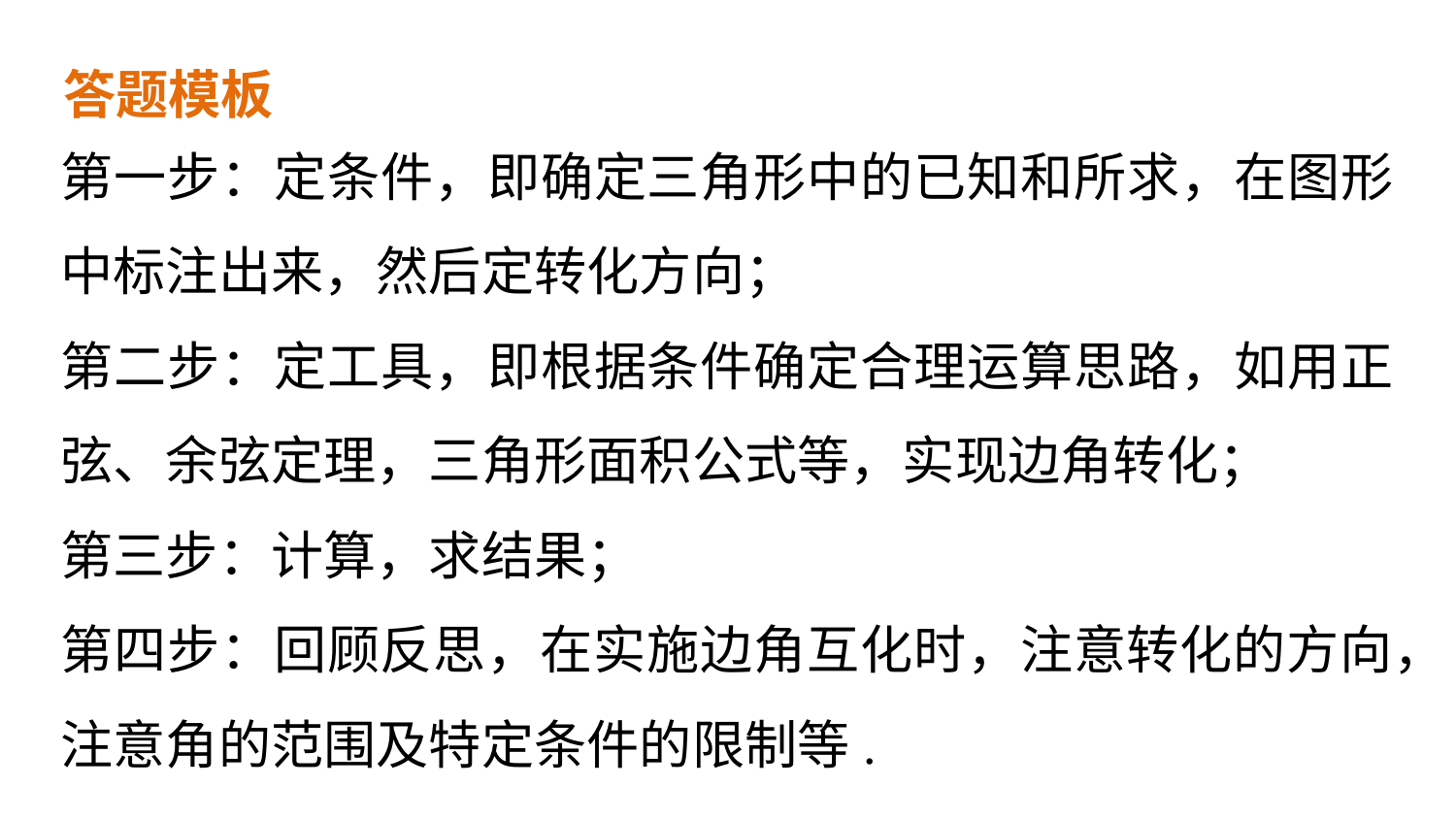

答题模板
第一步：定条件，即确定三角形中的已知和所求，在图形中标注出来，然后定转化方向；
第二步：定工具，即根据条件确定合理运算思路，如用正弦、余弦定理，三角形面积公式等，实现边角转化；
第三步：计算，求结果；
第四步：回顾反思，在实施边角互化时，注意转化的方向，注意角的范围及特定条件的限制等.